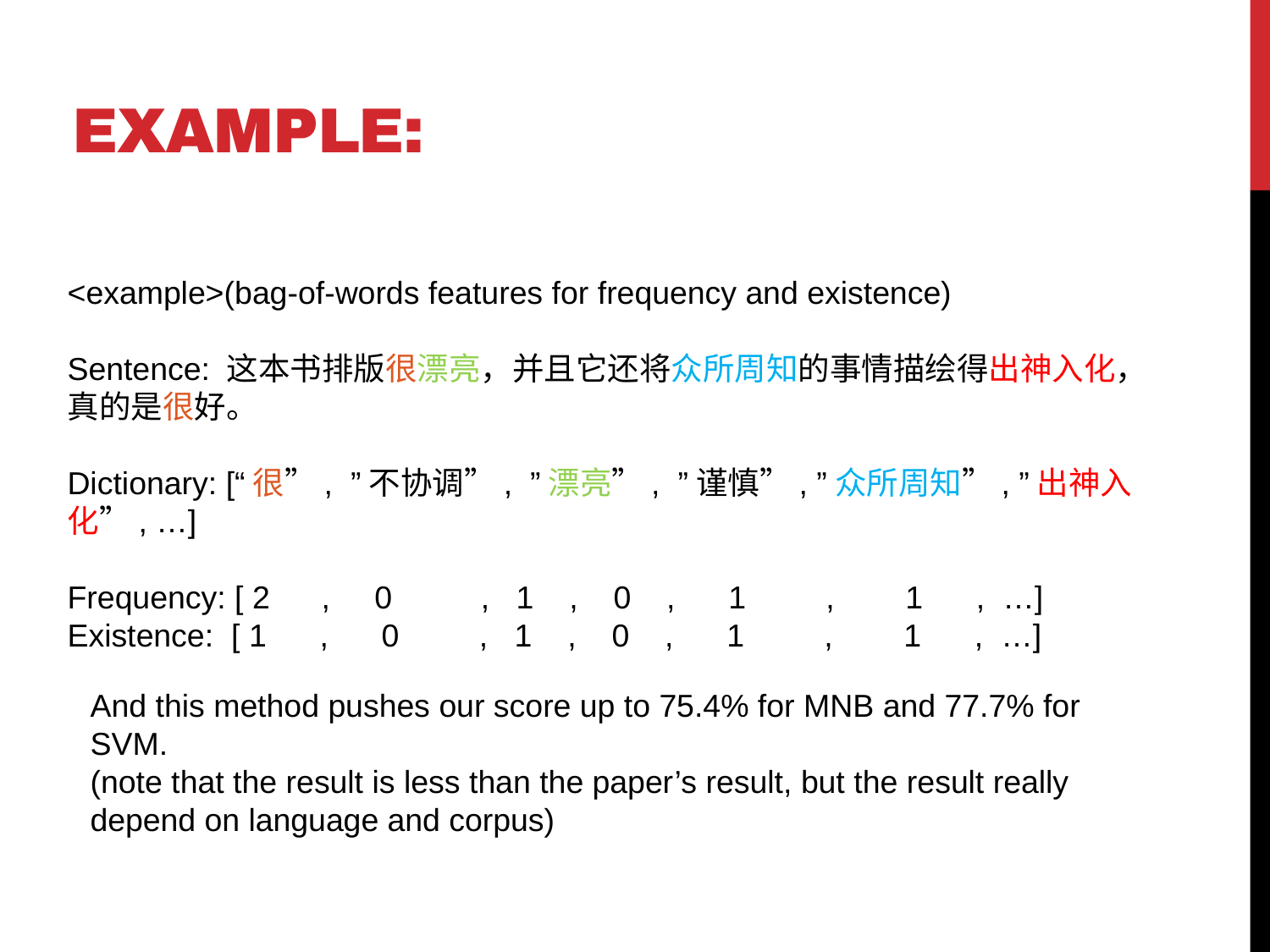

# Example:
<example>(bag-of-words features for frequency and existence)

Sentence: 这本书排版很漂亮，并且它还将众所周知的事情描绘得出神入化，真的是很好。
Dictionary: [“很”,  ”不协调”,  ”漂亮”,  ”谨慎”, ”众所周知”, ”出神入化”, …]
Frequency: [ 2	,     0          ,   1    ,    0    ,      1         ,        1      ,  …]
Existence:  [ 1      ,      0         ,   1    ,    0    ,      1         ,        1      ,  …]
And this method pushes our score up to 75.4% for MNB and 77.7% for SVM.
(note that the result is less than the paper’s result, but the result really depend on language and corpus)